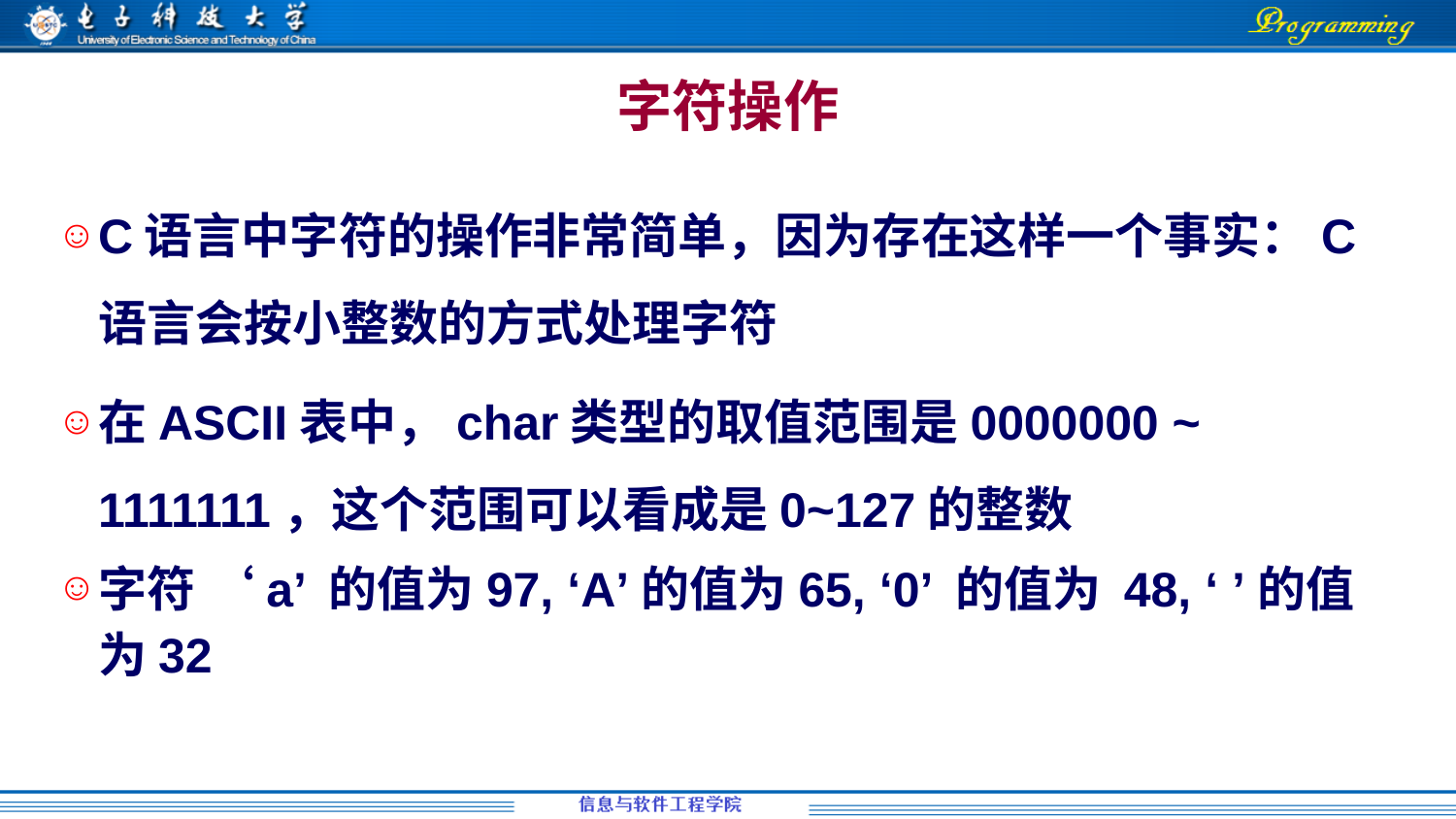

# 字符操作
C语言中字符的操作非常简单，因为存在这样一个事实：C语言会按小整数的方式处理字符
在ASCII表中，char类型的取值范围是0000000 ~ 1111111，这个范围可以看成是0~127的整数
字符 ‘a’ 的值为97, ‘A’的值为65, ‘0’ 的值为 48, ‘ ’的值为32